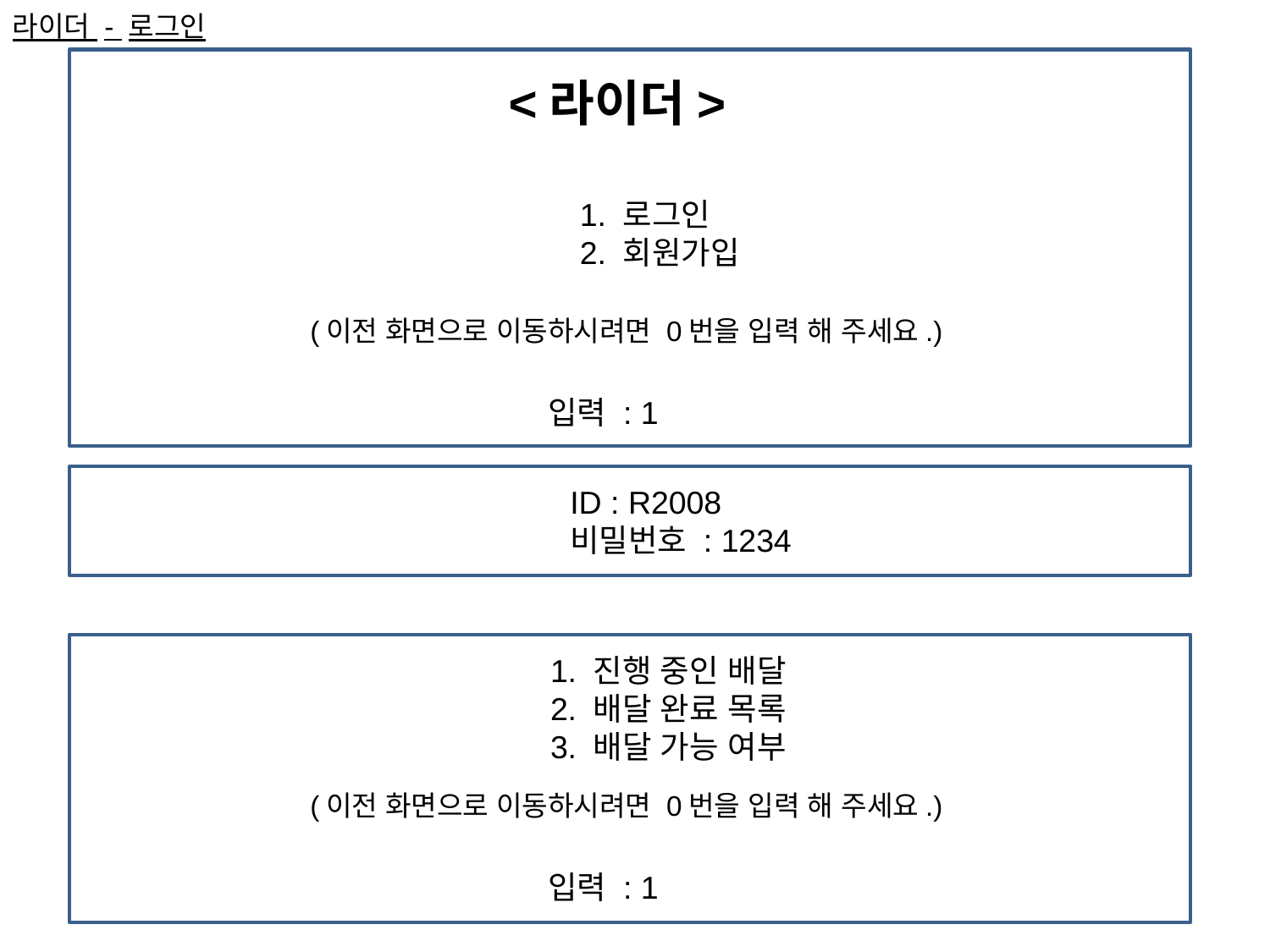

라이더 - 로그인

<라이더>
				1. 로그인
				2. 회원가입
(이전 화면으로 이동하시려면 0번을 입력 해 주세요.)
입력 : 1

				ID : R2008
				비밀번호 : 1234

				1. 진행 중인 배달
				2. 배달 완료 목록
				3. 배달 가능 여부
(이전 화면으로 이동하시려면 0번을 입력 해 주세요.)
입력 : 1